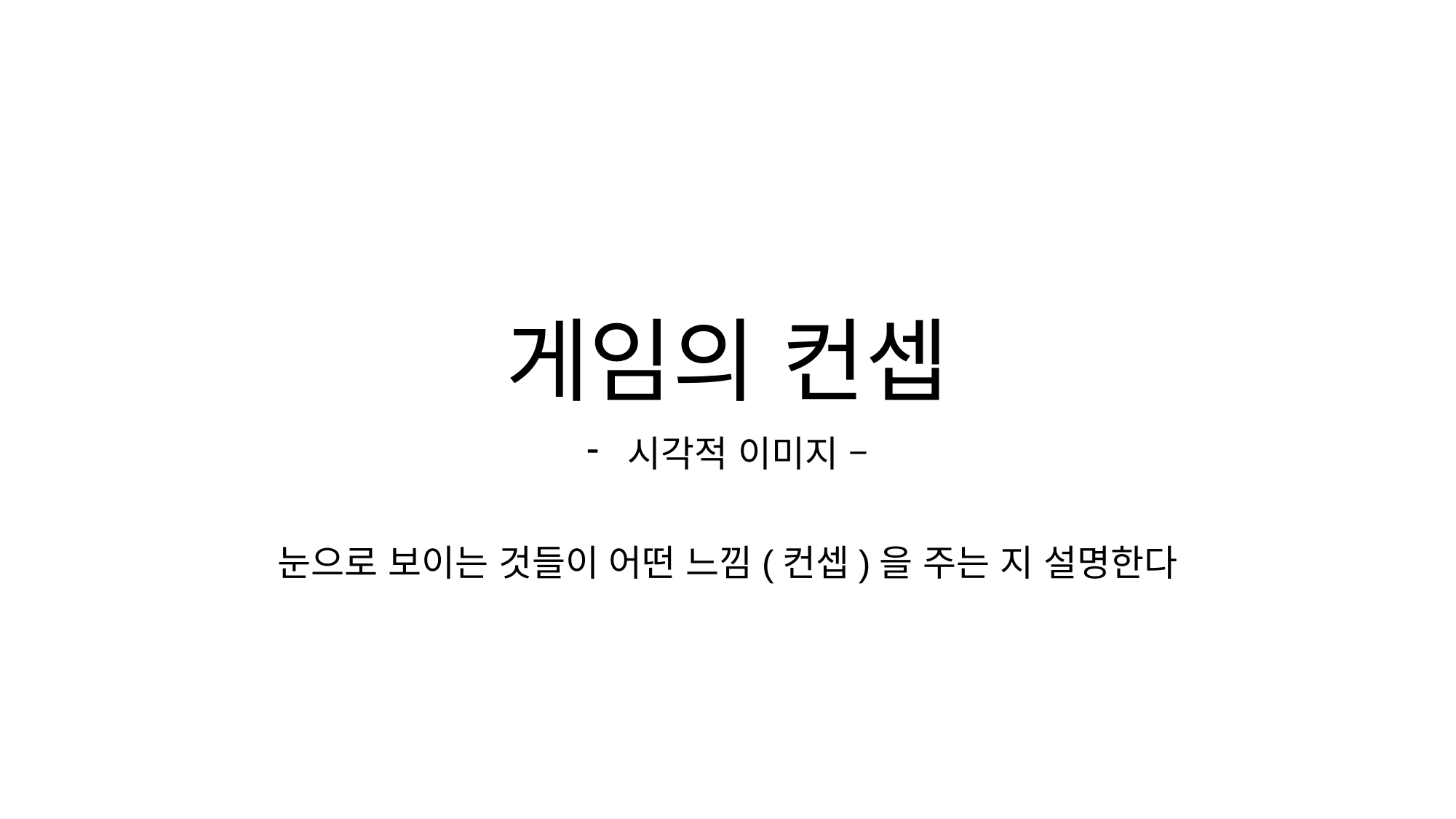

# 게임의 컨셉
시각적 이미지 –

눈으로 보이는 것들이 어떤 느낌(컨셉)을 주는 지 설명한다